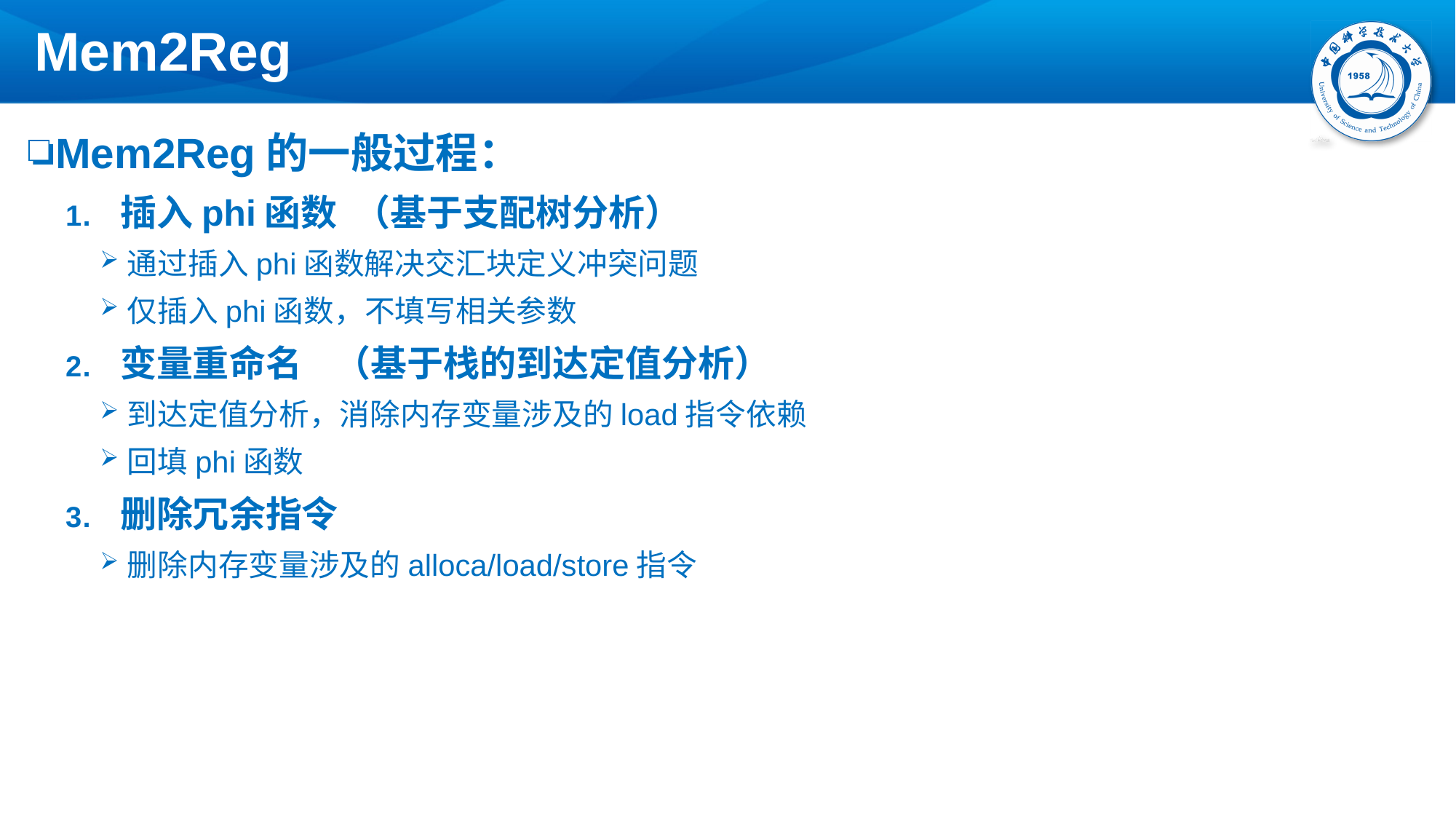

# Mem2Reg
Mem2Reg的一般过程：
插入phi函数  （基于支配树分析）
通过插入phi函数解决交汇块定义冲突问题
仅插入phi函数，不填写相关参数
变量重命名    （基于栈的到达定值分析）
到达定值分析，消除内存变量涉及的load指令依赖
回填phi函数
删除冗余指令
删除内存变量涉及的alloca/load/store指令

18